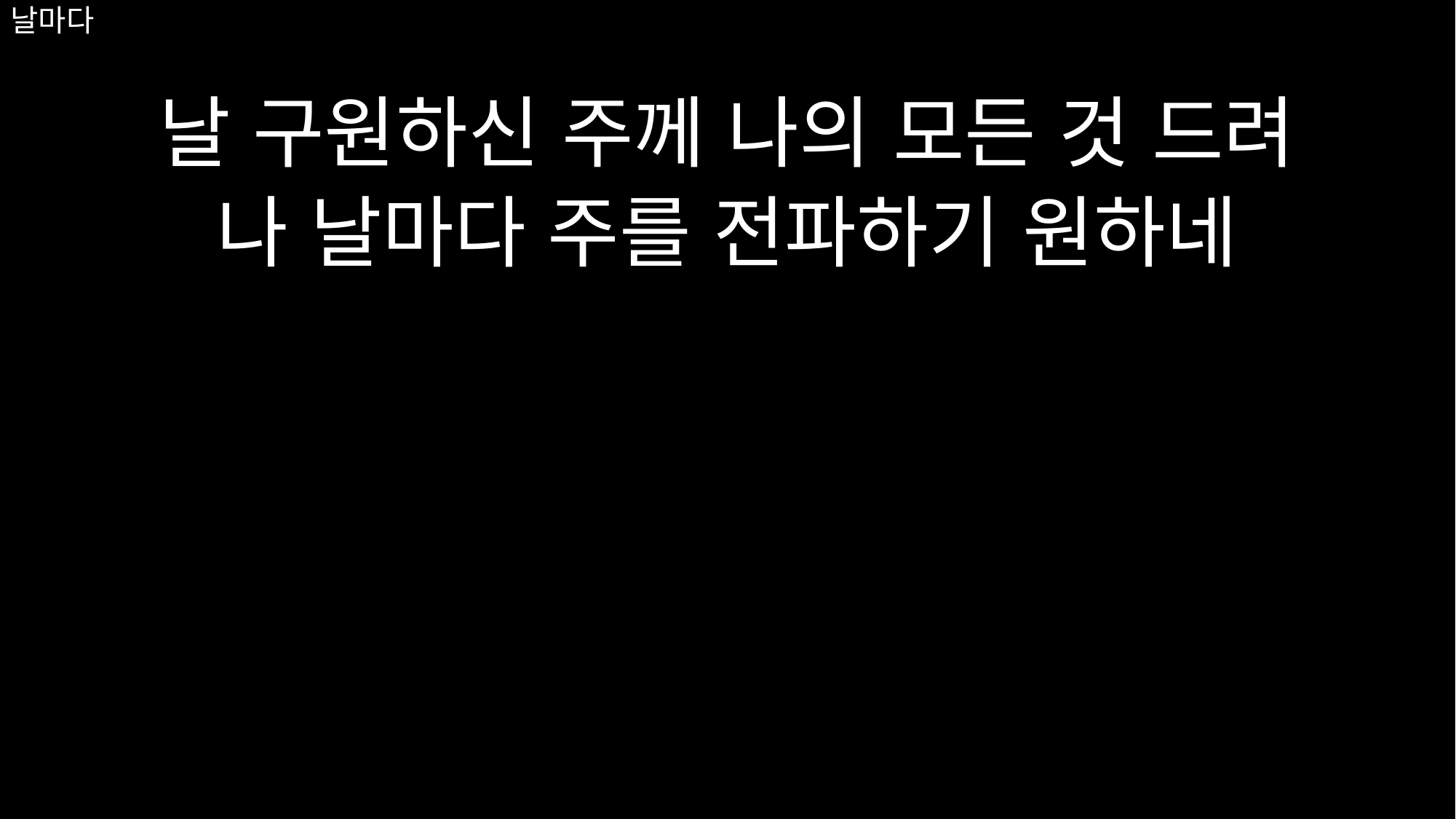

# 날마다
날 구원하신 주께 나의 모든 것 드려
나 날마다 주를 전파하기 원하네